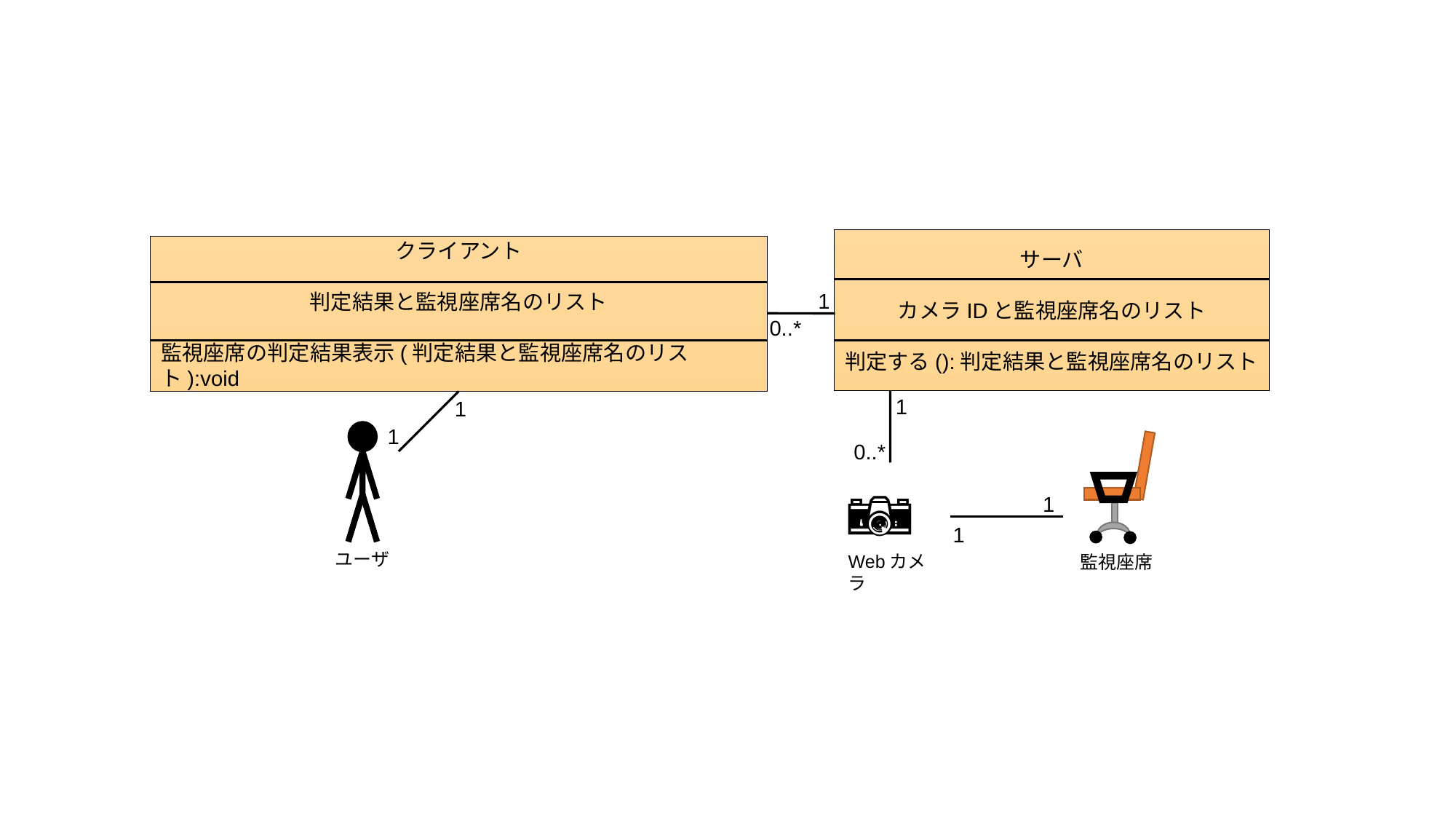

サーバ

カメラIDと監視座席名のリスト

判定する():判定結果と監視座席名のリスト
クライアント

判定結果と監視座席名のリスト

監視座席の判定結果表示(判定結果と監視座席名のリスト):void
1
0..*
1
1
1

0..*
📷
1
1
ユーザ
Webカメラ
監視座席